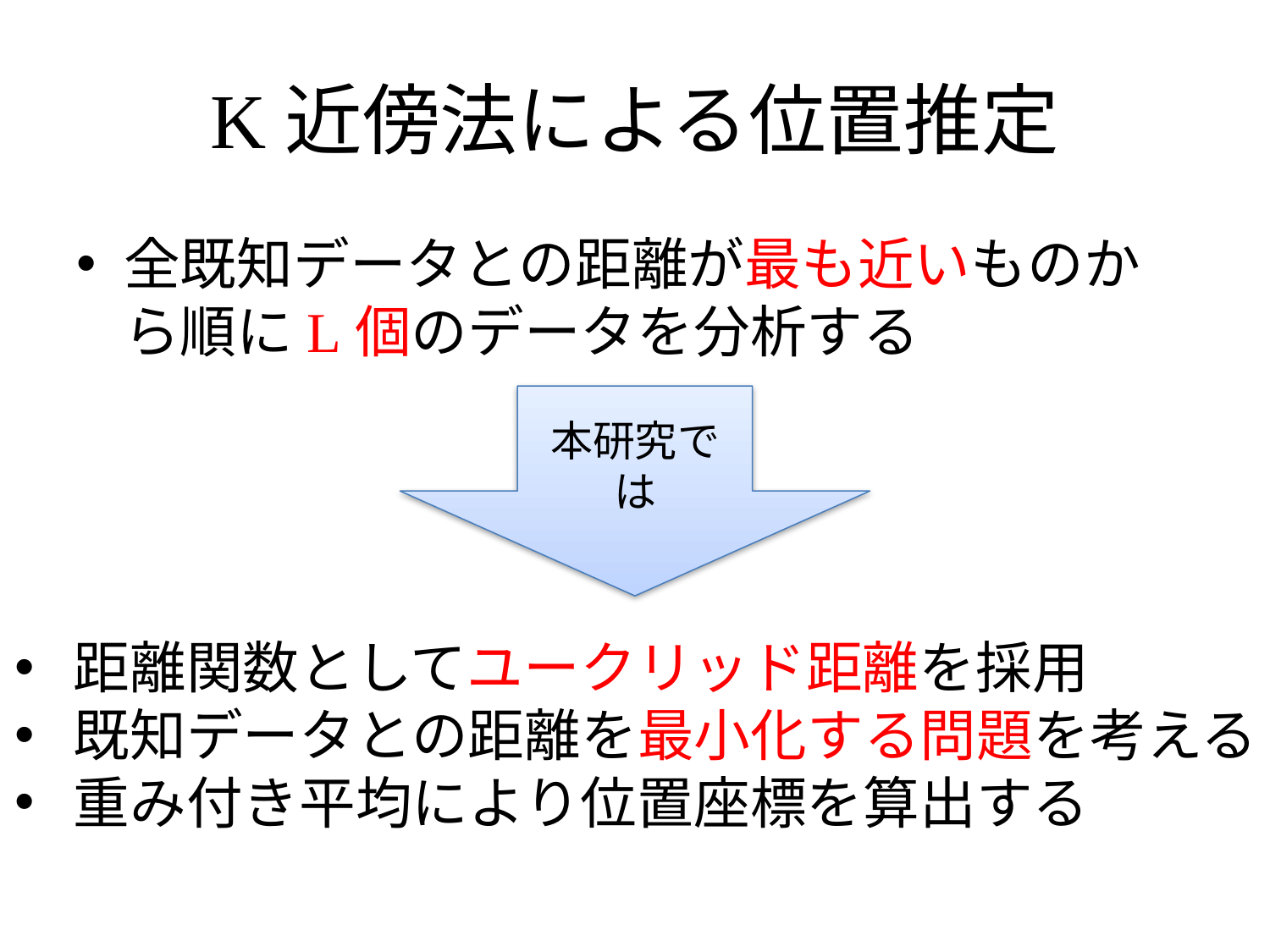

# K近傍法による位置推定
全既知データとの距離が最も近いものから順にL個のデータを分析する
本研究では
  距離関数としてユークリッド距離を採用
  既知データとの距離を最小化する問題を考える
  重み付き平均により位置座標を算出する